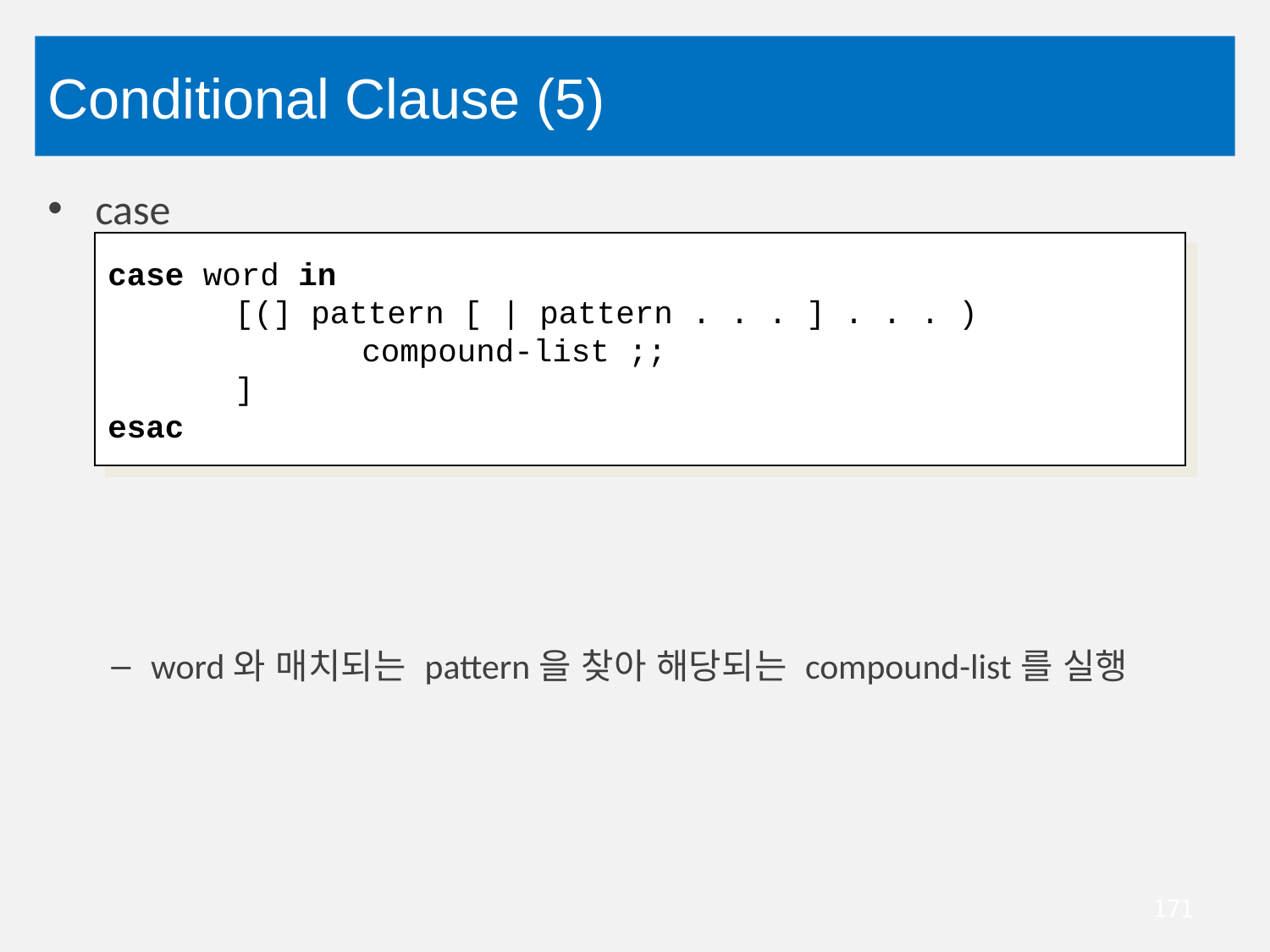

# Conditional Clause (5)
case

word와 매치되는 pattern을 찾아 해당되는 compound-list를 실행
case word in
	[(] pattern [ | pattern . . . ] . . . )
		compound-list ;;
	]
esac
171